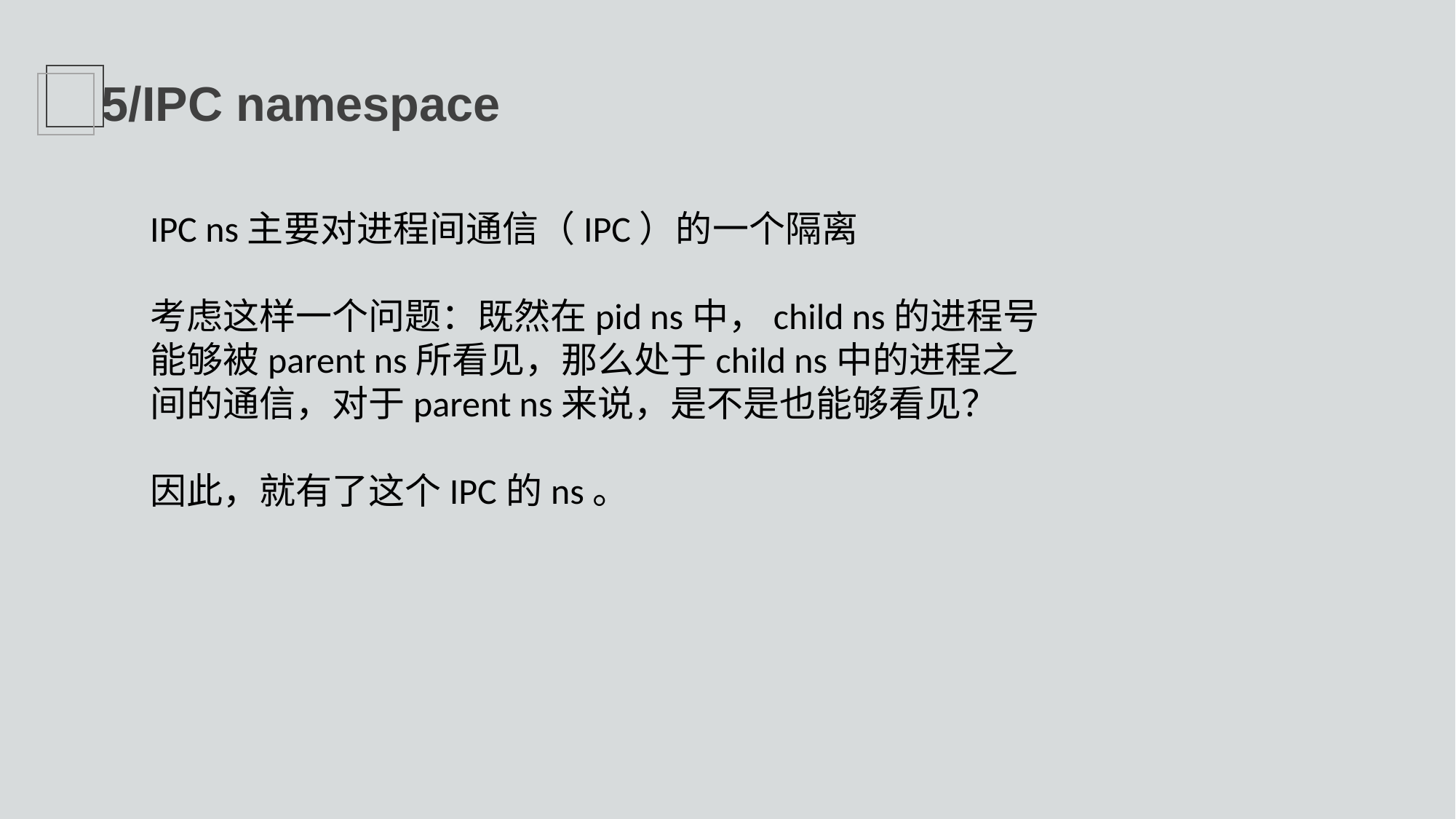

5/IPC namespace
IPC ns主要对进程间通信（IPC）的一个隔离

考虑这样一个问题：既然在pid ns中，child ns的进程号能够被parent ns所看见，那么处于child ns中的进程之间的通信，对于parent ns来说，是不是也能够看见？

因此，就有了这个IPC的ns。